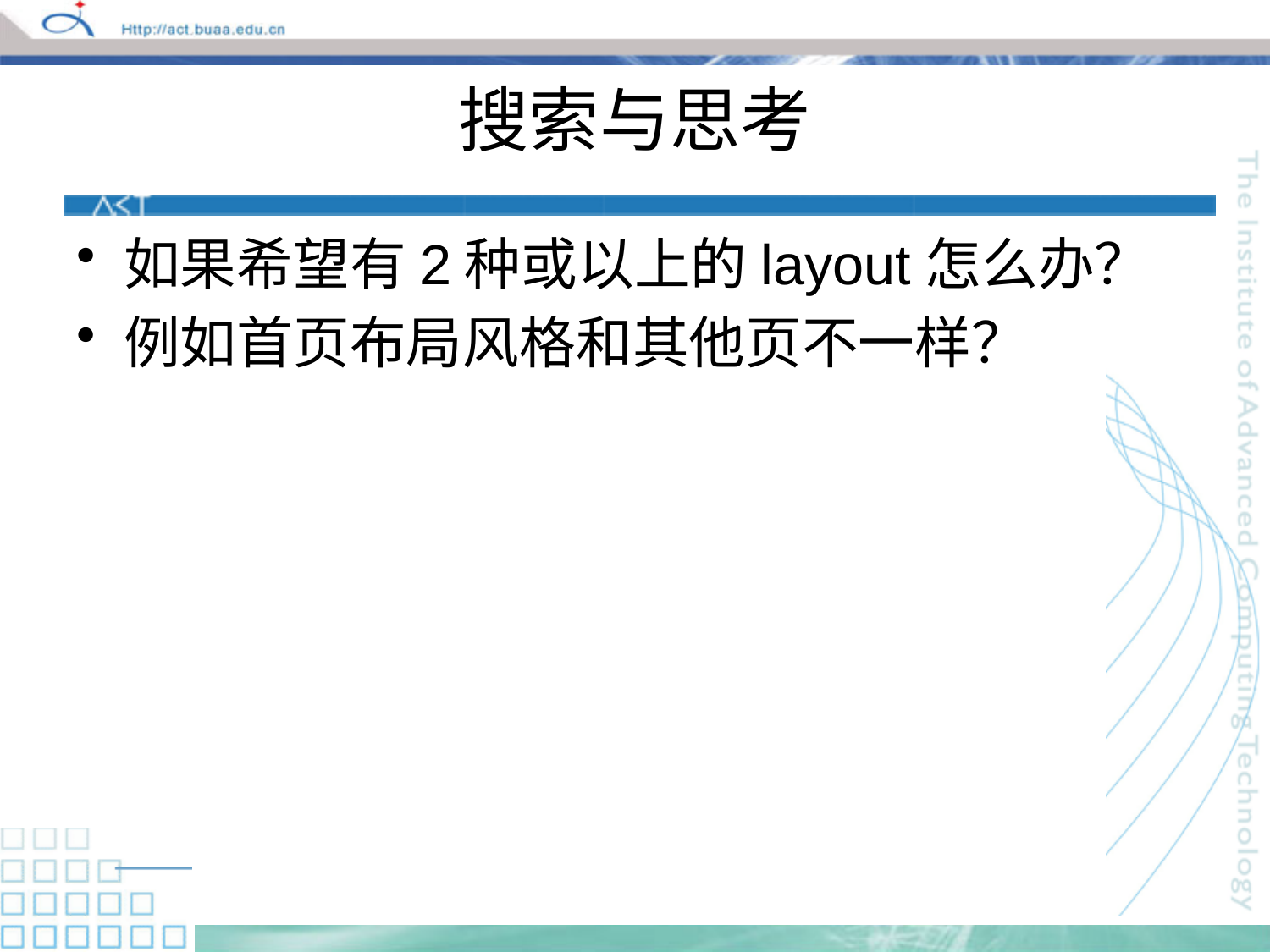

# 搜索与思考
如果希望有2种或以上的layout怎么办？
例如首页布局风格和其他页不一样？